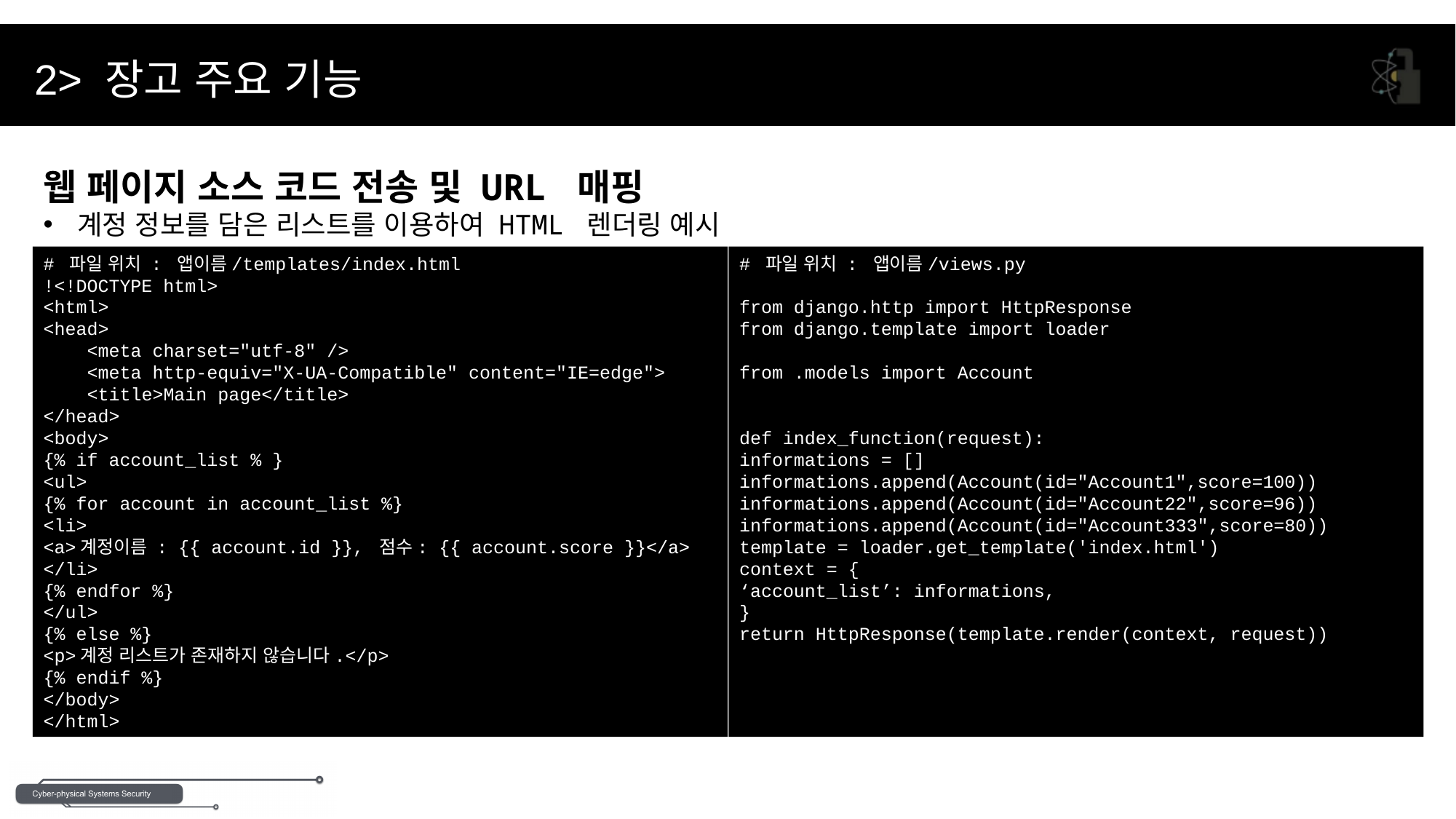

2> 장고 주요 기능
웹 페이지 소스 코드 전송 및 URL 매핑
계정 정보를 담은 리스트를 이용하여 HTML 렌더링 예시
# 파일 위치 : 앱이름/templates/index.html
!<!DOCTYPE html>
<html>
<head>
    <meta charset="utf-8" />
    <meta http-equiv="X-UA-Compatible" content="IE=edge">
    <title>Main page</title>
</head>
<body>
{% if account_list % }
<ul>
{% for account in account_list %}
<li>
<a>계정이름 : {{ account.id }}, 점수: {{ account.score }}</a>
</li>
{% endfor %}
</ul>
{% else %}
<p>계정 리스트가 존재하지 않습니다.</p>
{% endif %}
</body>
</html>
# 파일 위치 : 앱이름/views.py

from django.http import HttpResponse
from django.template import loader
from .models import Account
def index_function(request):
informations = []
informations.append(Account(id="Account1",score=100))
informations.append(Account(id="Account22",score=96))
informations.append(Account(id="Account333",score=80))
template = loader.get_template('index.html')
context = {
‘account_list’: informations,
}
return HttpResponse(template.render(context, request))